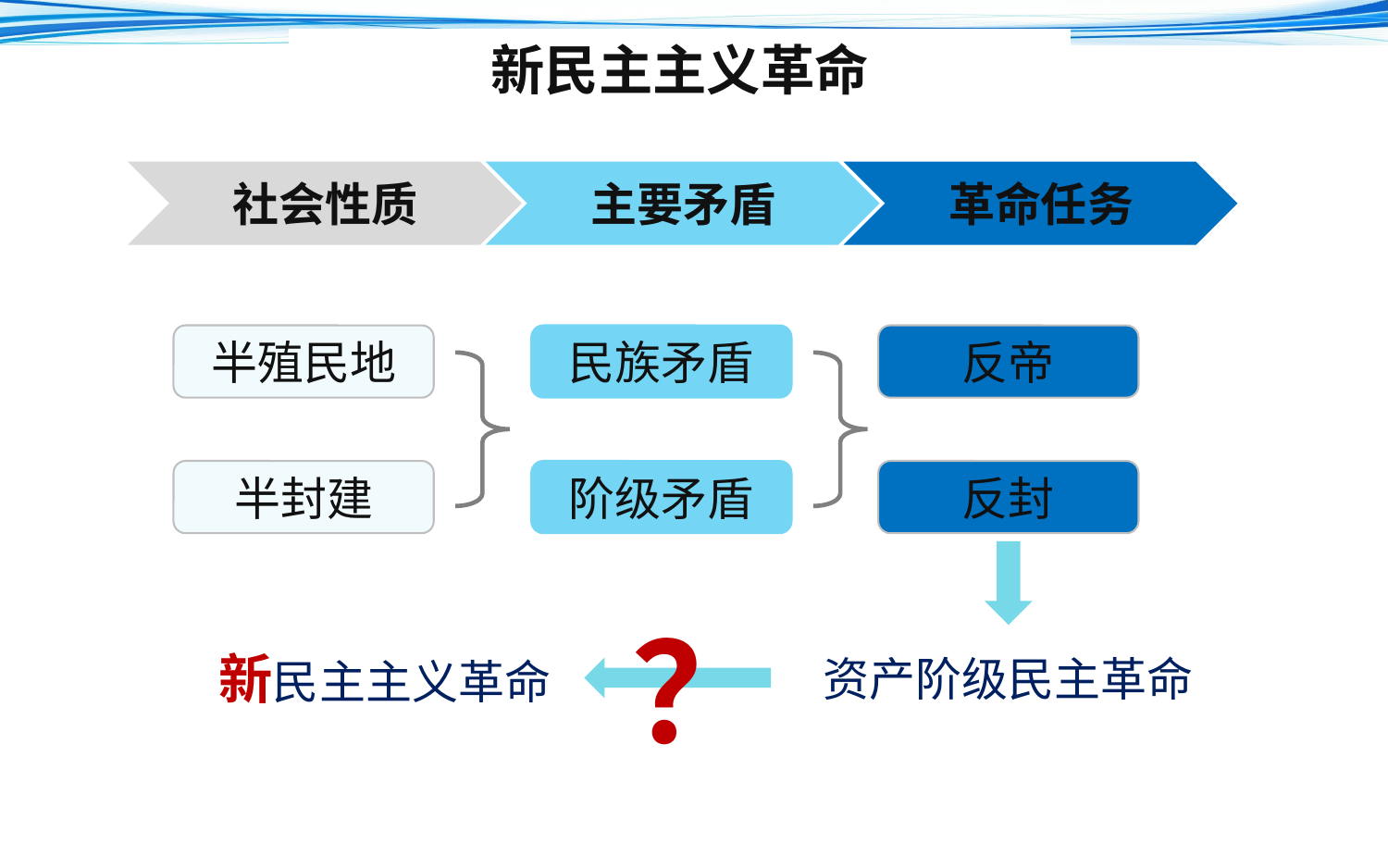

新民主主义革命
社会性质
主要矛盾
革命任务
半殖民地
民族矛盾
反帝

半封建
阶级矛盾
反封

？
新民主主义革命
资产阶级民主革命